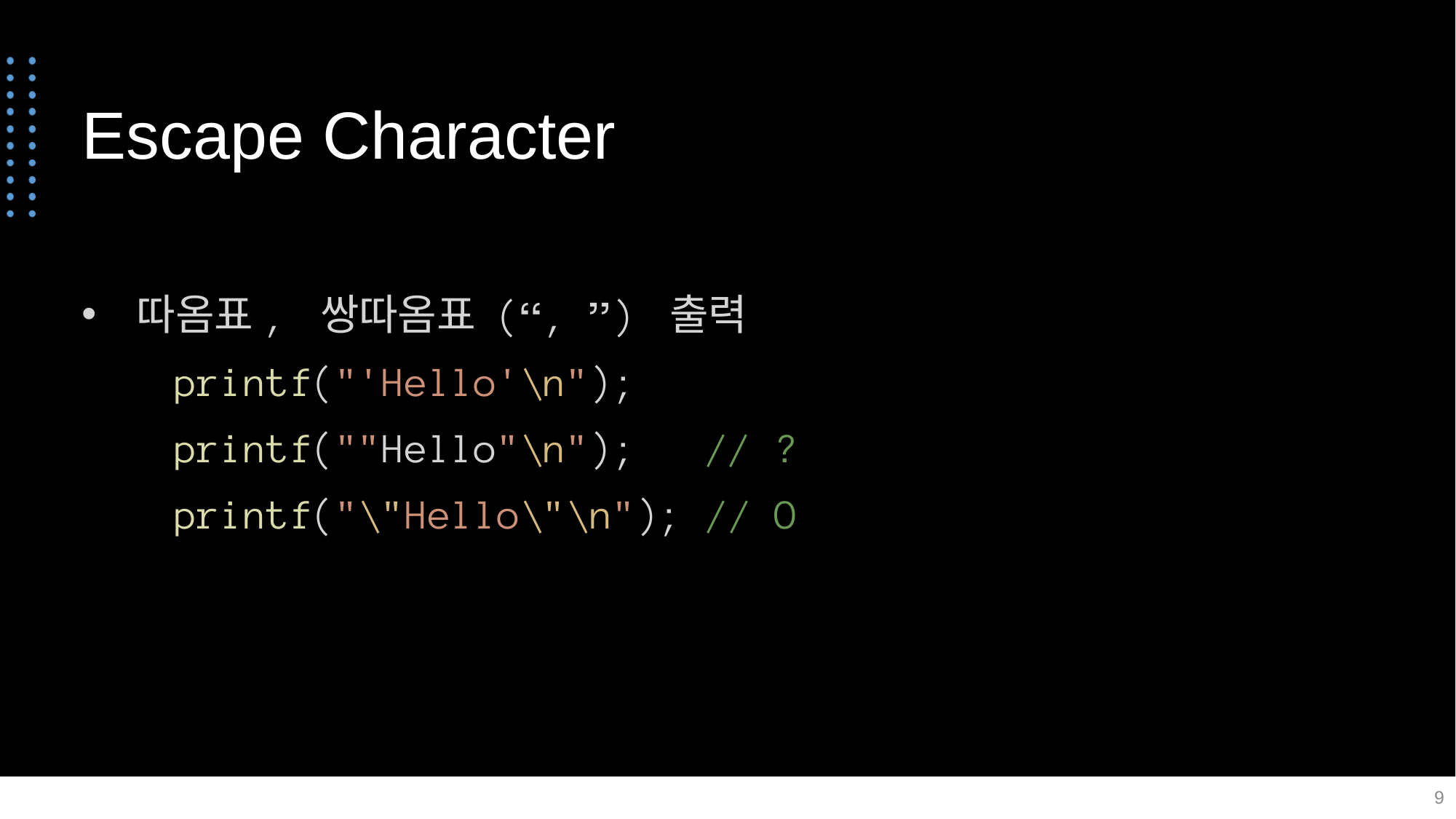

# Escape Character
따옴표, 쌍따옴표 (“, ”) 출력
    printf("'Hello'\n");
    printf(""Hello"\n");   // ?
    printf("\"Hello\"\n"); // O
9